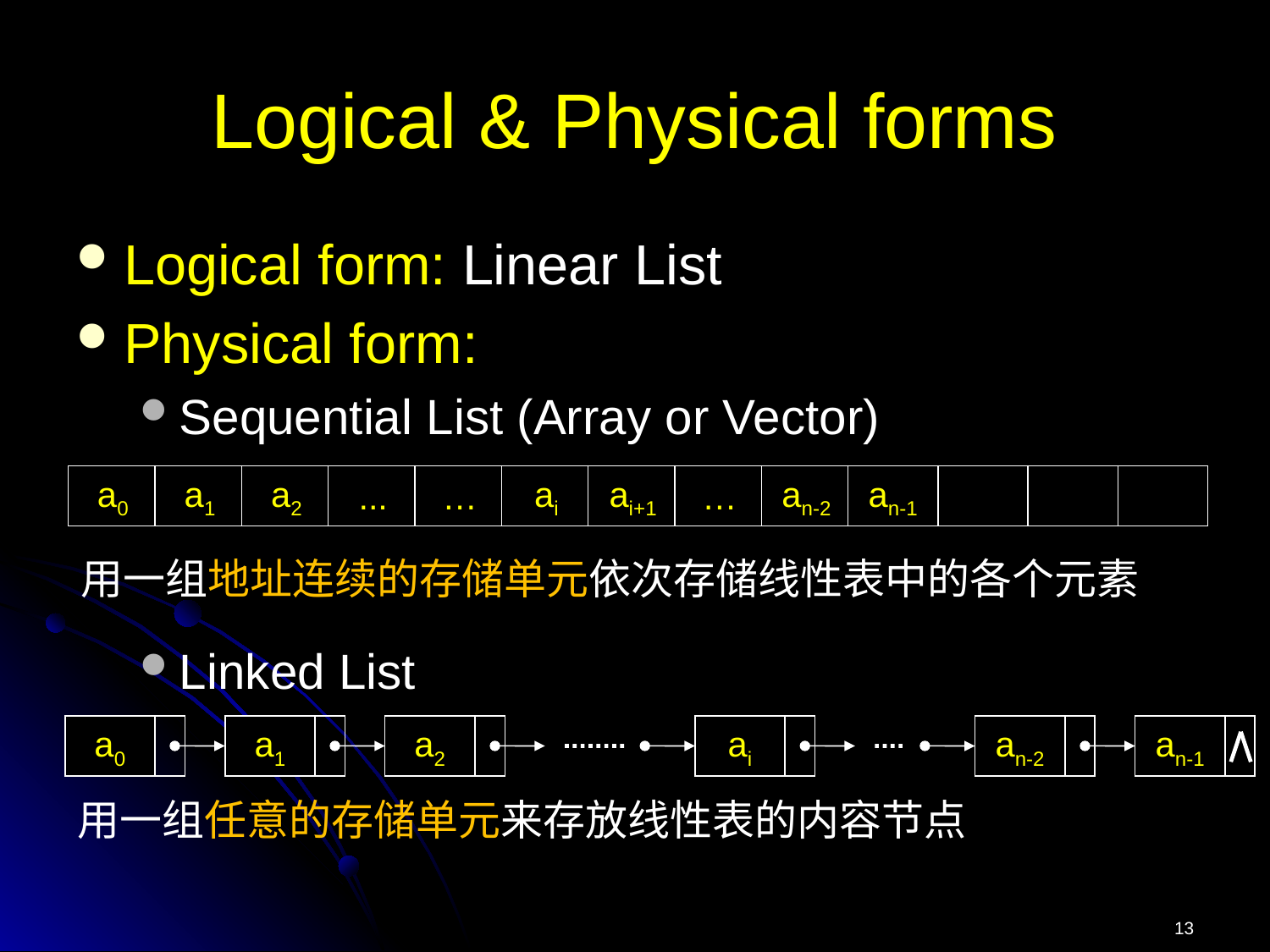

# Logical & Physical forms
Logical form: Linear List
Physical form:
Sequential List (Array or Vector)

Linked List
a0
a1
a2
...
…
ai
ai+1
…
an-2
an-1

用一组地址连续的存储单元依次存储线性表中的各个元素
a0

a1

a2

ai

an-2

an-1

用一组任意的存储单元来存放线性表的内容节点

13